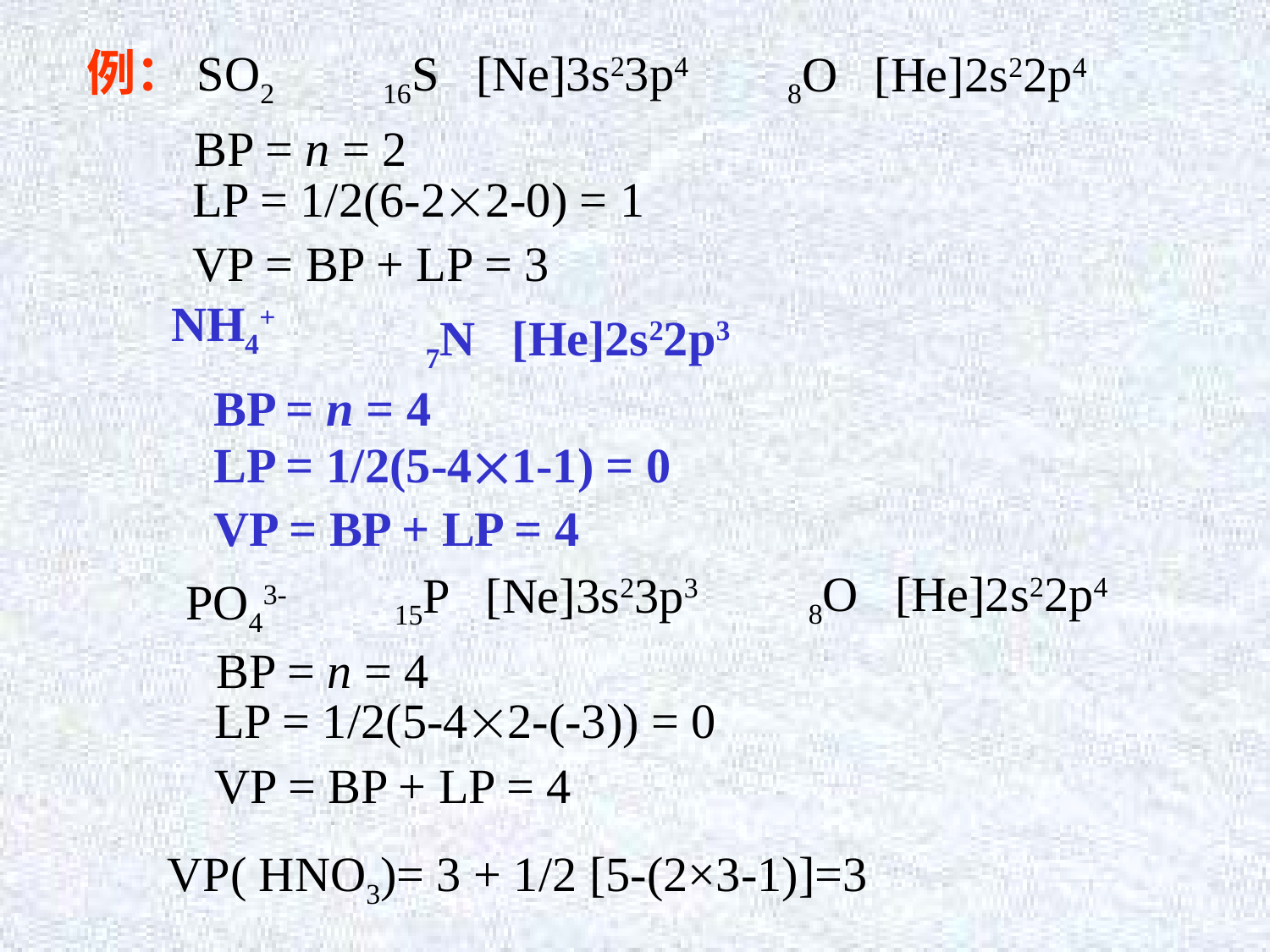

例：SO2
16S   [Ne]3s23p4
8O   [He]2s22p4
BP = n = 2
LP = 1/2(6-2×2-0) = 1
VP = BP + LP = 3
      NH4+
7N   [He]2s22p3
BP = n = 4
LP = 1/2(5-4×1-1) = 0
VP = BP + LP = 4
8O   [He]2s22p4
15P   [Ne]3s23p3
        PO43-
BP = n = 4
LP = 1/2(5-4×2-(-3)) = 0
VP = BP + LP = 4
VP( HNO3)= 3 + 1/2 [5-(2×3-1)]=3